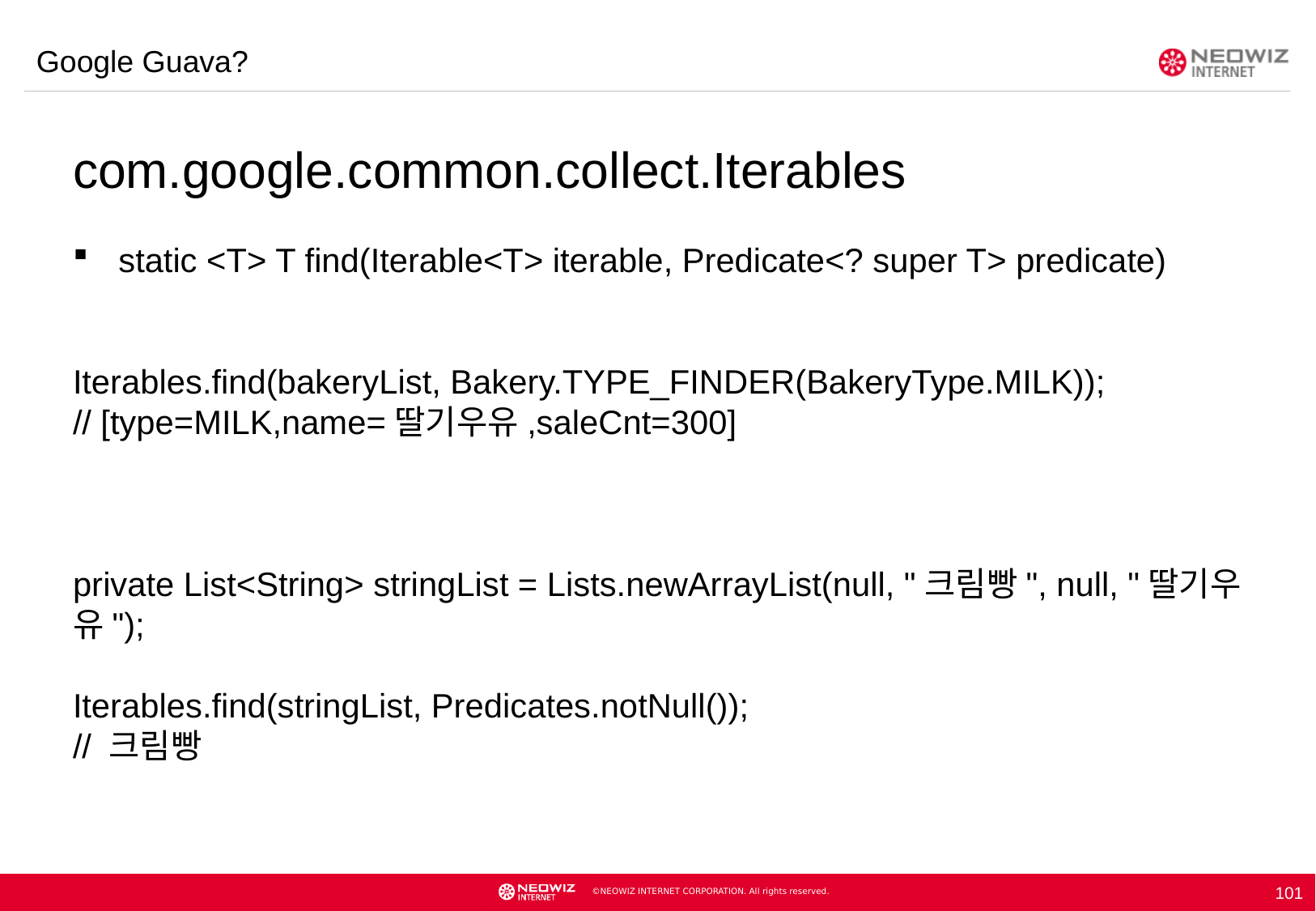

Google Guava?

com.google.common.collect.Iterables

static <T> T find(Iterable<T> iterable, Predicate<? super T> predicate)

Iterables.find(bakeryList, Bakery.TYPE_FINDER(BakeryType.MILK));
// [type=MILK,name=딸기우유,saleCnt=300]

private List<String> stringList = Lists.newArrayList(null, "크림빵", null, "딸기우유");

Iterables.find(stringList, Predicates.notNull());
// 크림빵

101